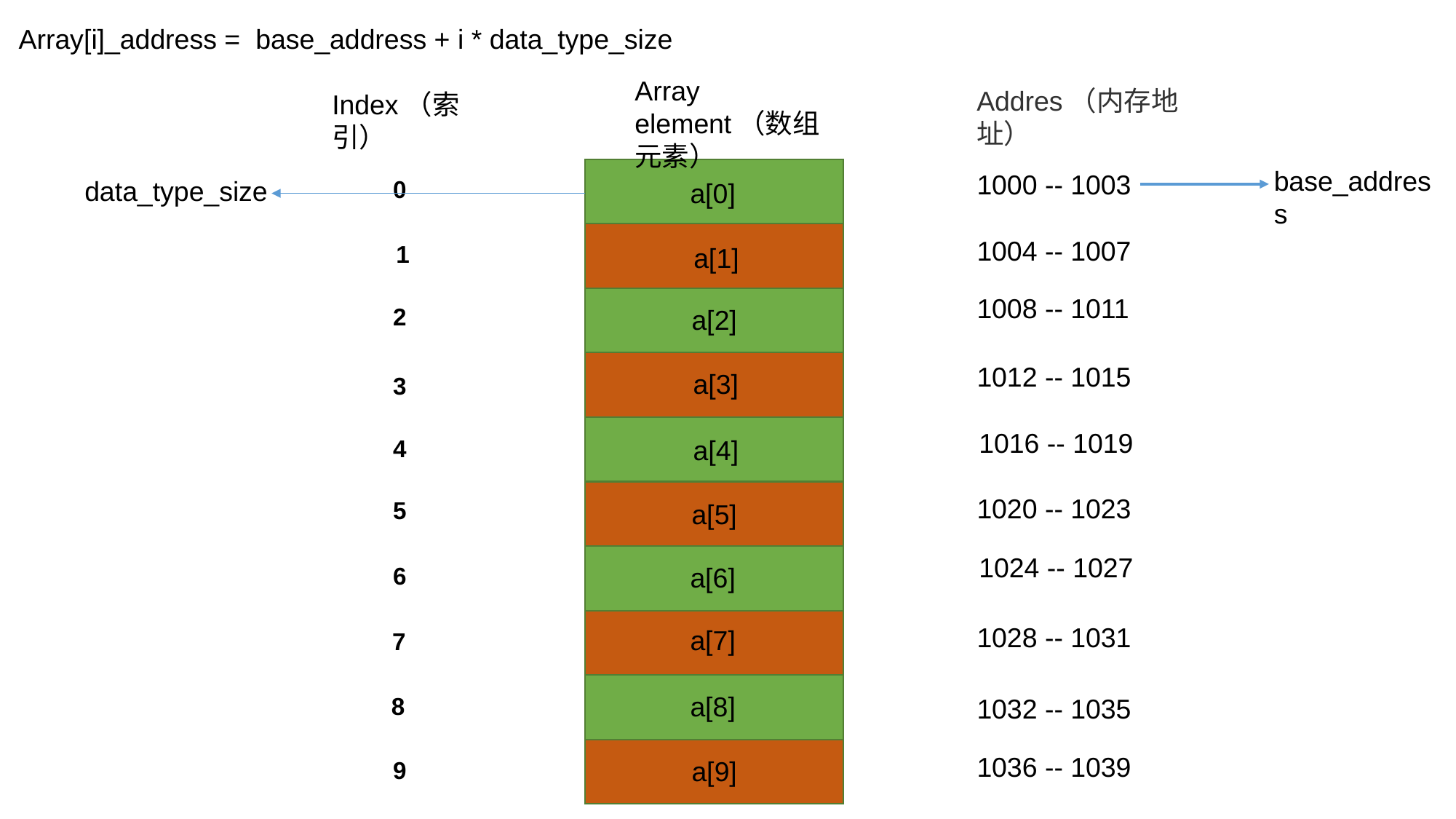

Array[i]_address =  base_address + i * data_type_size
Array element（数组元素）
Addres（内存地址）
Index（索引）
base_address

1000 -- 1003
data_type_size
0
a[0]

1004 -- 1007
1
a[1]
1008 -- 1011

2
a[2]

1012 -- 1015
a[3]
3

1016 -- 1019
a[4]
4

1020 -- 1023
5
a[5]
1024 -- 1027

a[6]
6

1028 -- 1031
a[7]
7

a[8]
8
1032 -- 1035

1036 -- 1039
a[9]
9